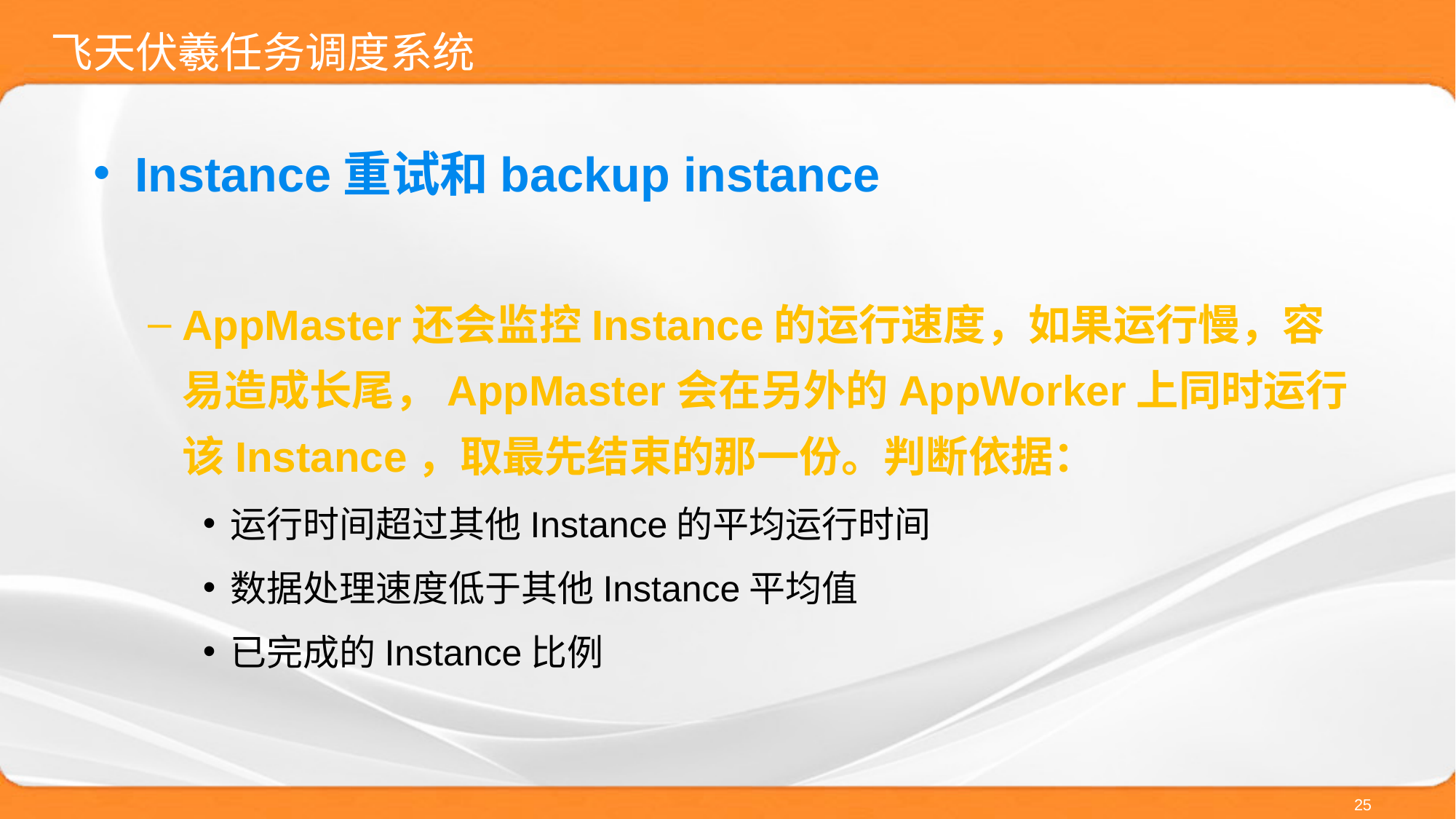

# 飞天伏羲任务调度系统
Instance重试和backup instance

AppMaster还会监控Instance的运行速度，如果运行慢，容易造成长尾，AppMaster会在另外的AppWorker上同时运行该Instance，取最先结束的那一份。判断依据：
运行时间超过其他Instance的平均运行时间
数据处理速度低于其他Instance平均值
已完成的Instance比例
25